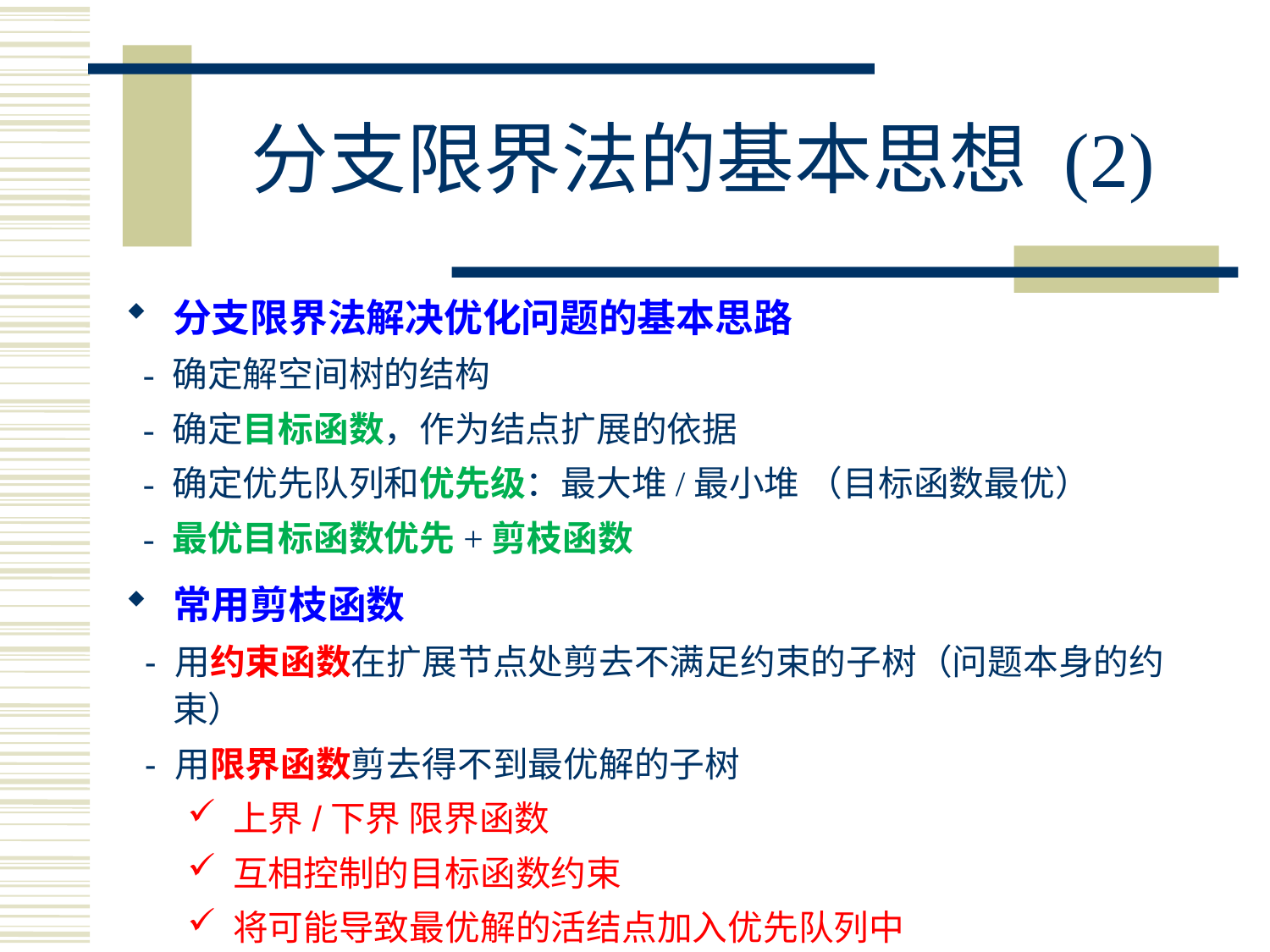

# 分支限界法的基本思想 (2)
分支限界法解决优化问题的基本思路
  - 确定解空间树的结构
  - 确定目标函数，作为结点扩展的依据
  - 确定优先队列和优先级：最大堆/最小堆 （目标函数最优）
  - 最优目标函数优先+剪枝函数
常用剪枝函数
  - 用约束函数在扩展节点处剪去不满足约束的子树（问题本身的约束）
  - 用限界函数剪去得不到最优解的子树
 上界/下界 限界函数
 互相控制的目标函数约束
 将可能导致最优解的活结点加入优先队列中